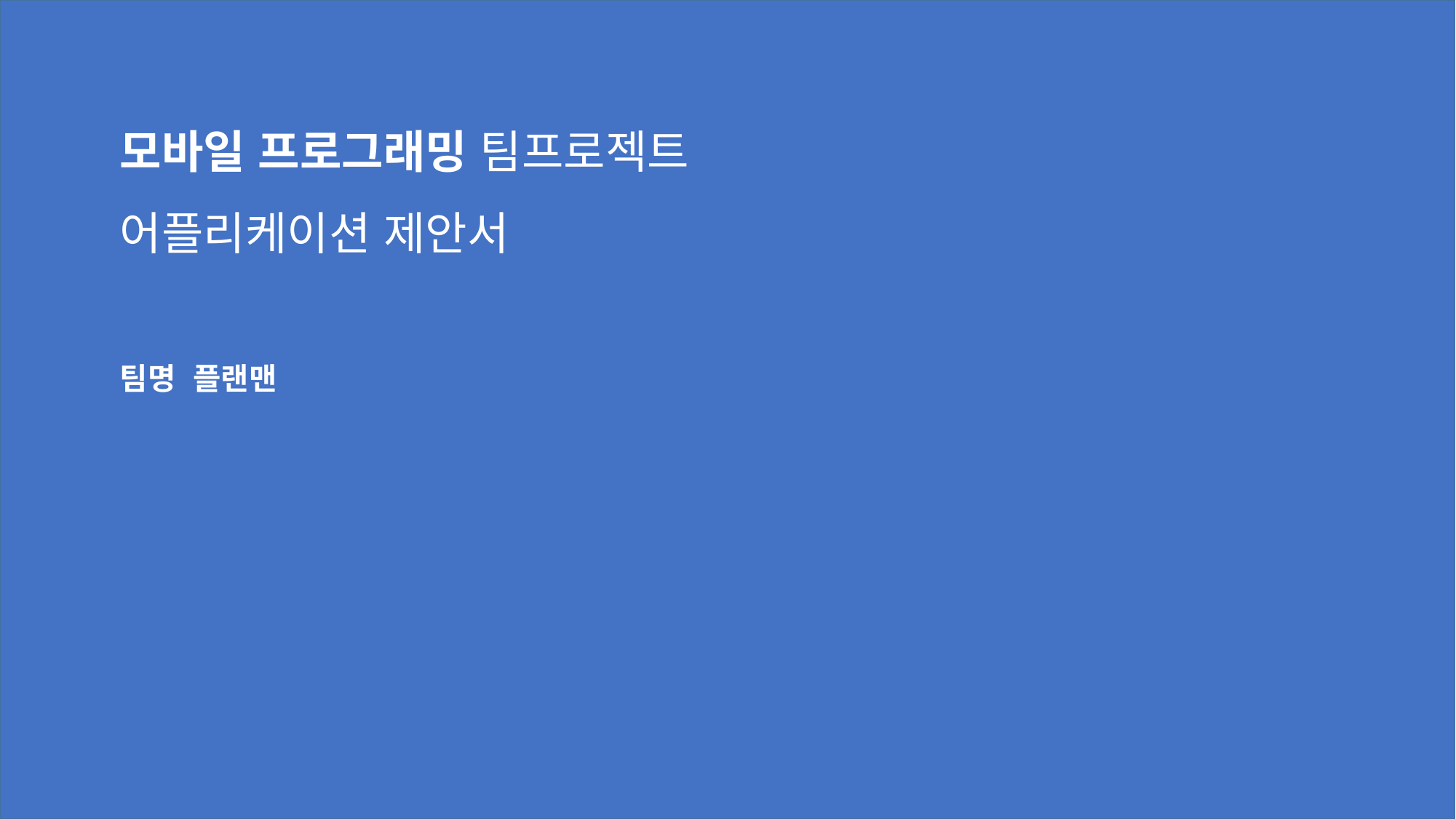

모바일 프로그래밍 팀프로젝트
	어플리케이션 제안서

	팀명  플랜맨